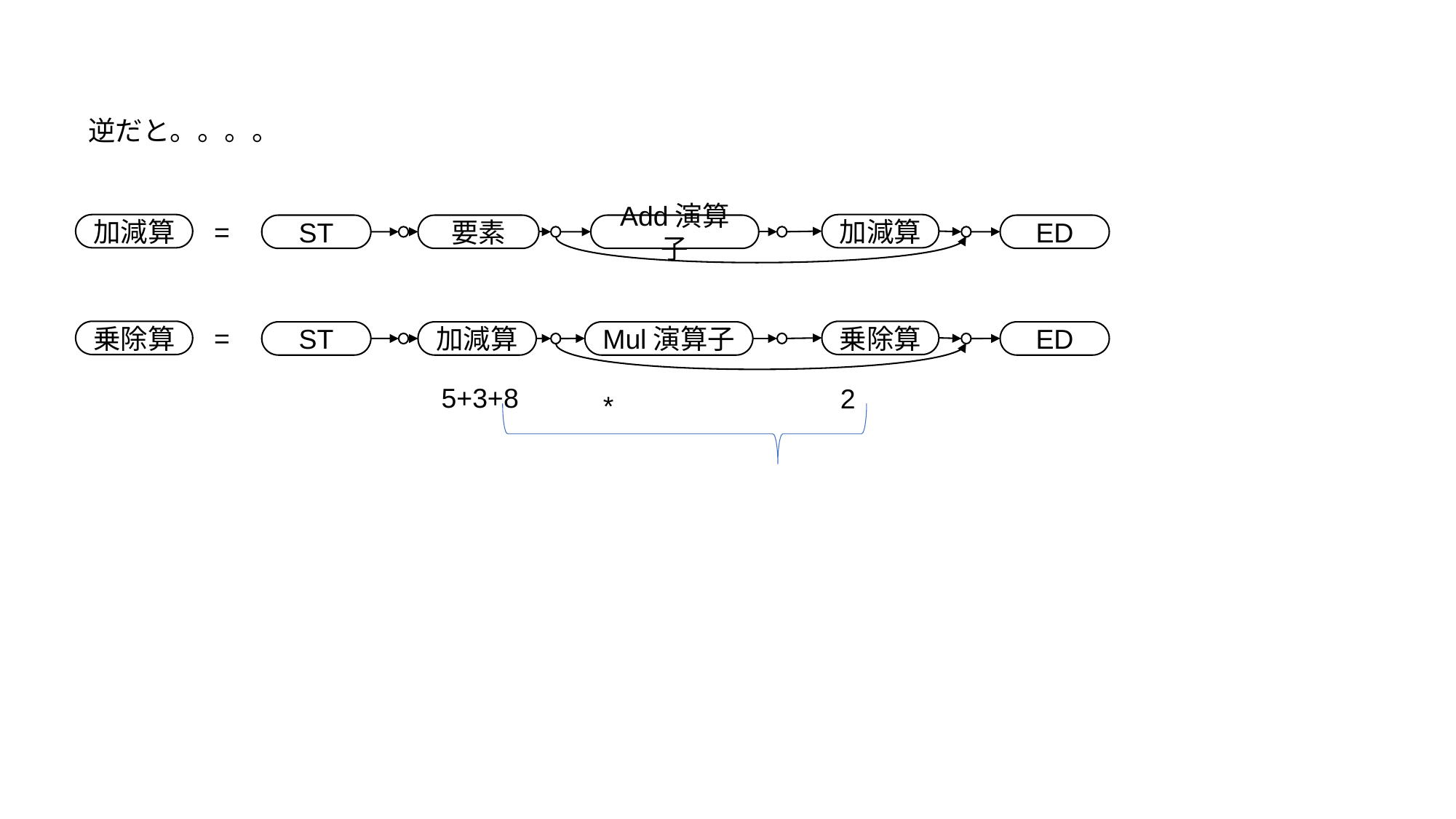

逆だと。。。。
=
加減算
加減算
ST
要素
Add演算子
ED

=
乗除算
乗除算
ST
加減算
Mul演算子
ED

5+3+8
2
*